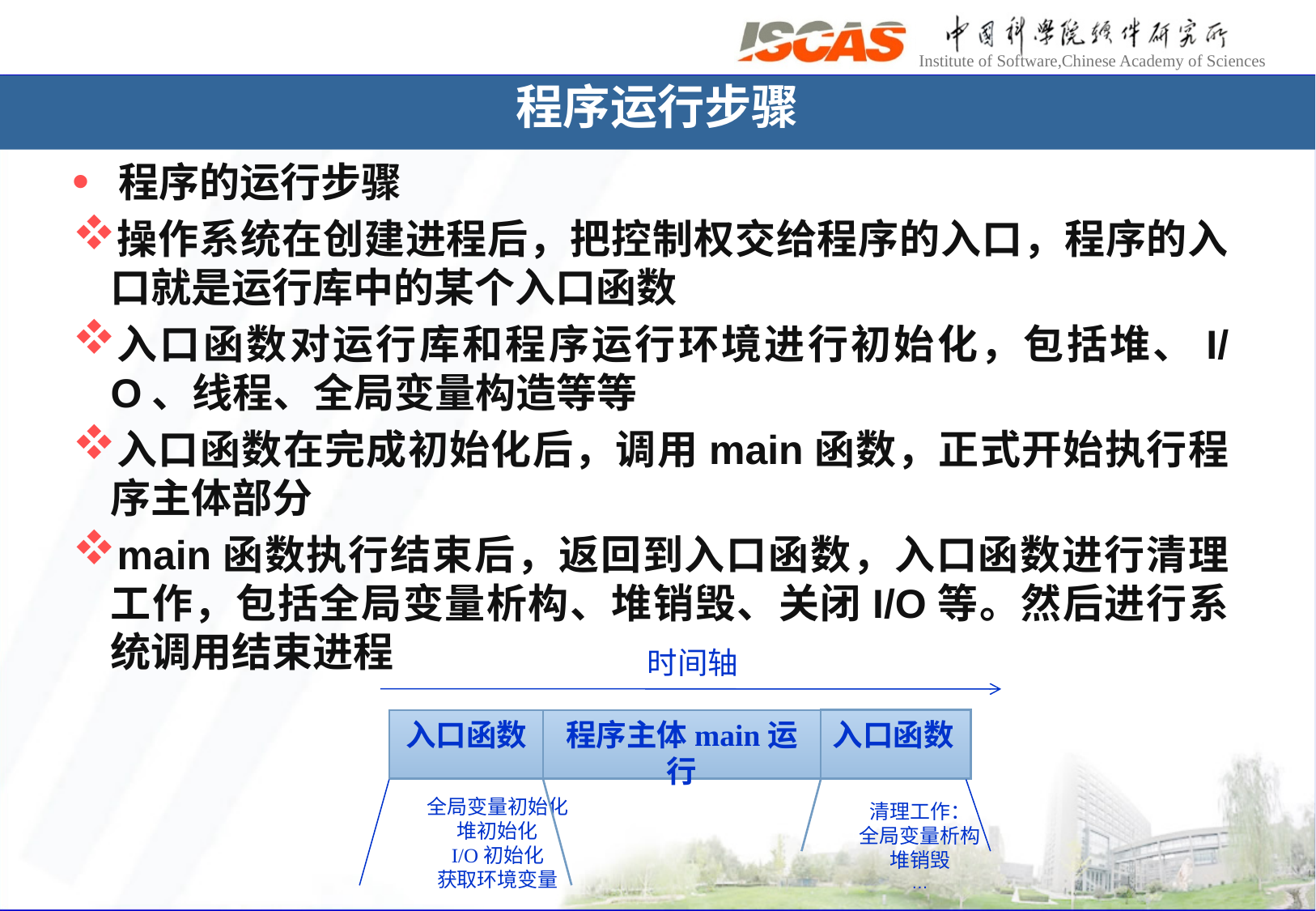

程序运行步骤
程序的运行步骤
操作系统在创建进程后，把控制权交给程序的入口，程序的入口就是运行库中的某个入口函数
入口函数对运行库和程序运行环境进行初始化，包括堆、I/O、线程、全局变量构造等等
入口函数在完成初始化后，调用main函数，正式开始执行程序主体部分
main函数执行结束后，返回到入口函数，入口函数进行清理工作，包括全局变量析构、堆销毁、关闭I/O等。然后进行系统调用结束进程

时间轴
入口函数
程序主体main运行
全局变量初始化
堆初始化
I/O初始化
获取环境变量
清理工作：
全局变量析构
堆销毁
…

入口函数